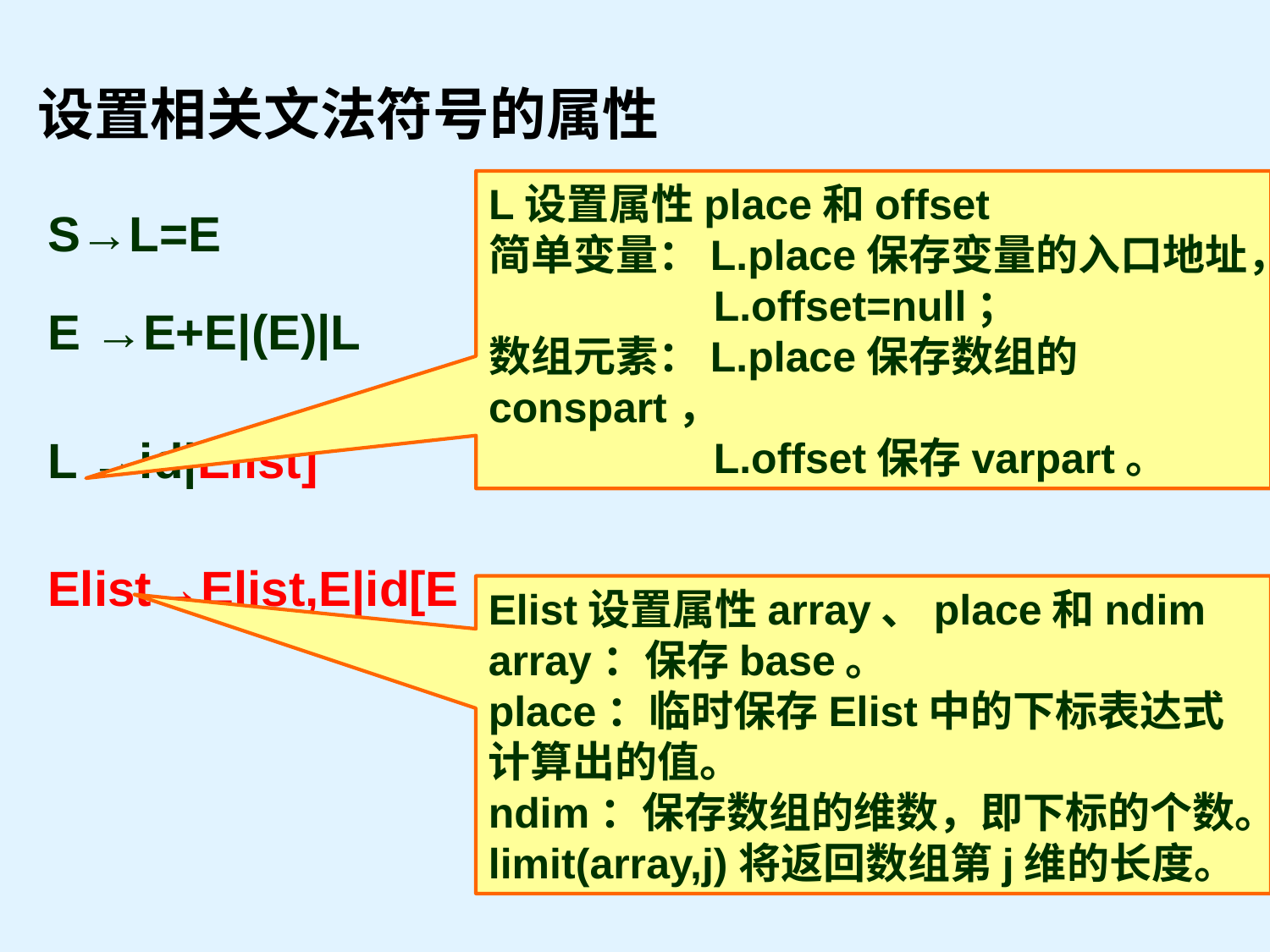

# 设置相关文法符号的属性
S→L=E
E →E+E|(E)|L
L →id|Elist]
Elist→Elist,E|id[E
L设置属性place和offset
简单变量：L.place保存变量的入口地址，
                   L.offset=null；
数组元素：L.place保存数组的conspart，
                   L.offset保存varpart。
Elist设置属性array、place和ndim
array：保存base。
place：临时保存Elist中的下标表达式计算出的值。
ndim：保存数组的维数，即下标的个数。
limit(array,j)将返回数组第j维的长度。